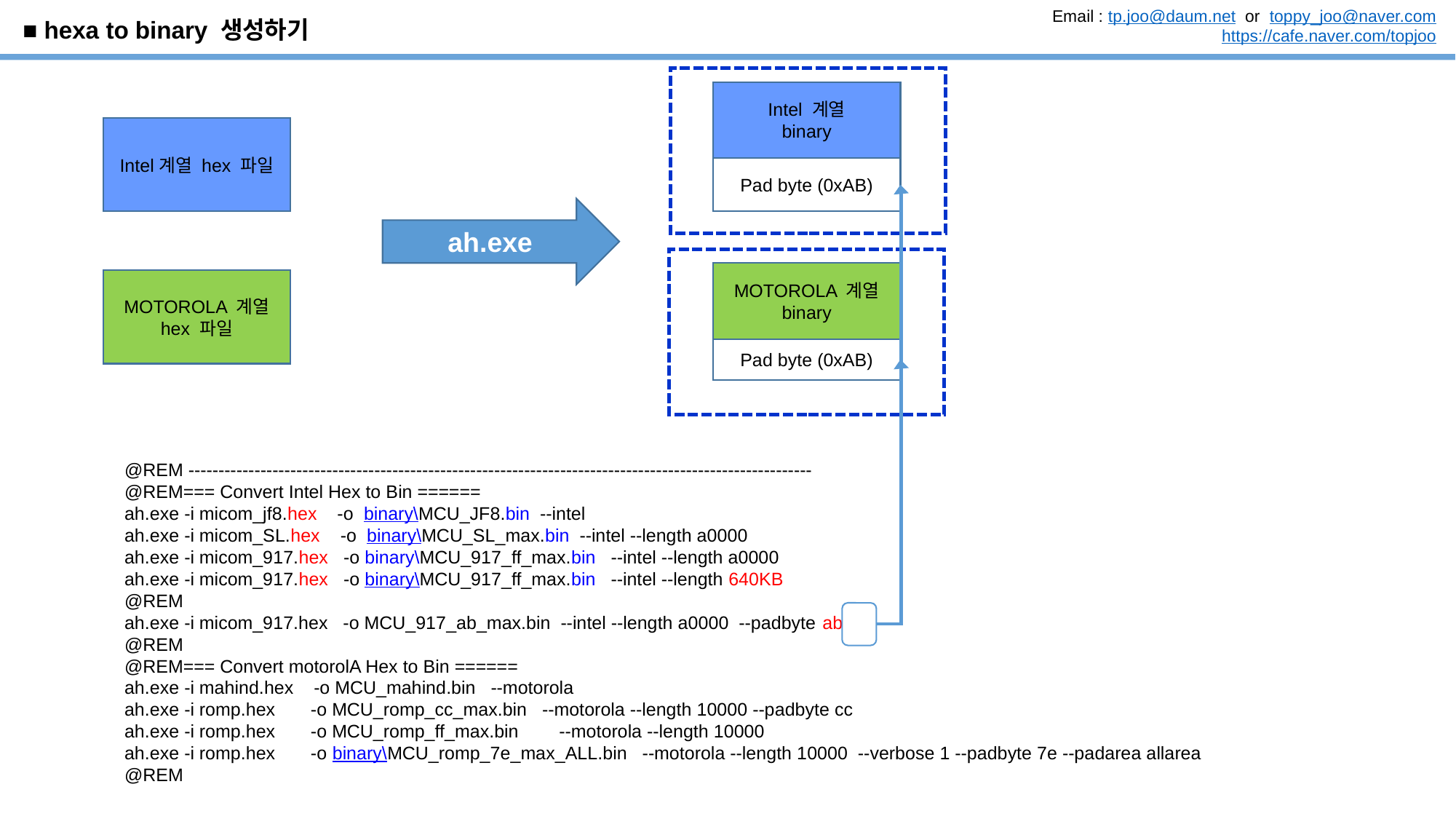

■ hexa to binary 생성하기

Intel 계열
binary
Pad byte (0xAB)
Intel계열 hex 파일
ah.exe

MOTOROLA 계열
binary
Pad byte (0xAB)
MOTOROLA 계열 hex 파일
@REM --------------------------------------------------------------------------------------------------------
@REM=== Convert Intel Hex to Bin ======
ah.exe -i micom_jf8.hex    -o  binary\MCU_JF8.bin  --intel
ah.exe -i micom_SL.hex    -o  binary\MCU_SL_max.bin  --intel --length a0000
ah.exe -i micom_917.hex   -o binary\MCU_917_ff_max.bin   --intel --length a0000
ah.exe -i micom_917.hex   -o binary\MCU_917_ff_max.bin   --intel --length 640KB
@REM
ah.exe -i micom_917.hex   -o MCU_917_ab_max.bin  --intel --length a0000  --padbyte ab
@REM
@REM=== Convert motorolA Hex to Bin ======
ah.exe -i mahind.hex    -o MCU_mahind.bin   --motorola
ah.exe -i romp.hex       -o MCU_romp_cc_max.bin   --motorola --length 10000 --padbyte cc
ah.exe -i romp.hex       -o MCU_romp_ff_max.bin        --motorola --length 10000
ah.exe -i romp.hex       -o binary\MCU_romp_7e_max_ALL.bin   --motorola --length 10000  --verbose 1 --padbyte 7e --padarea allarea
@REM